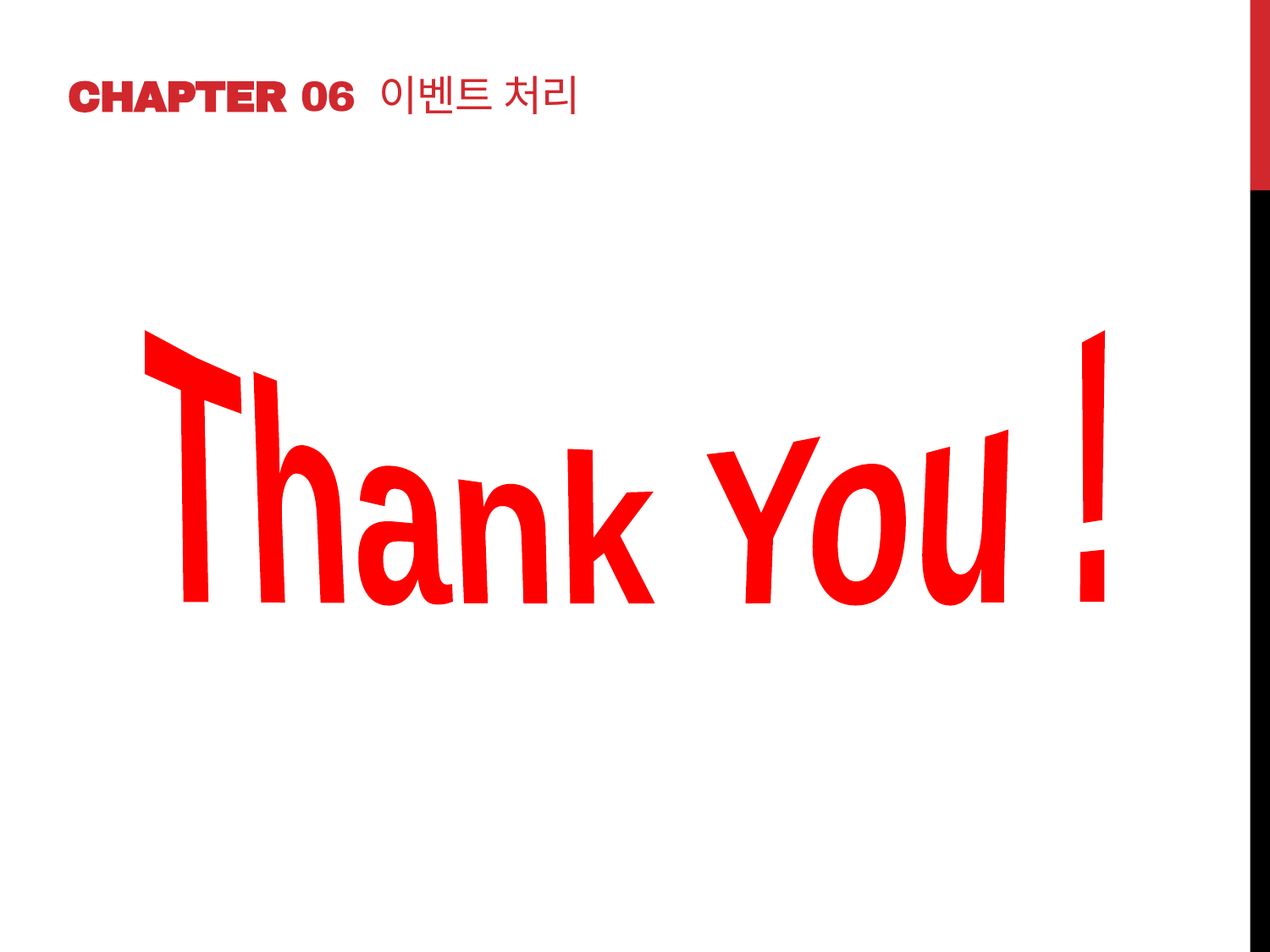

# Chapter 06 이벤트 처리
Thank You !